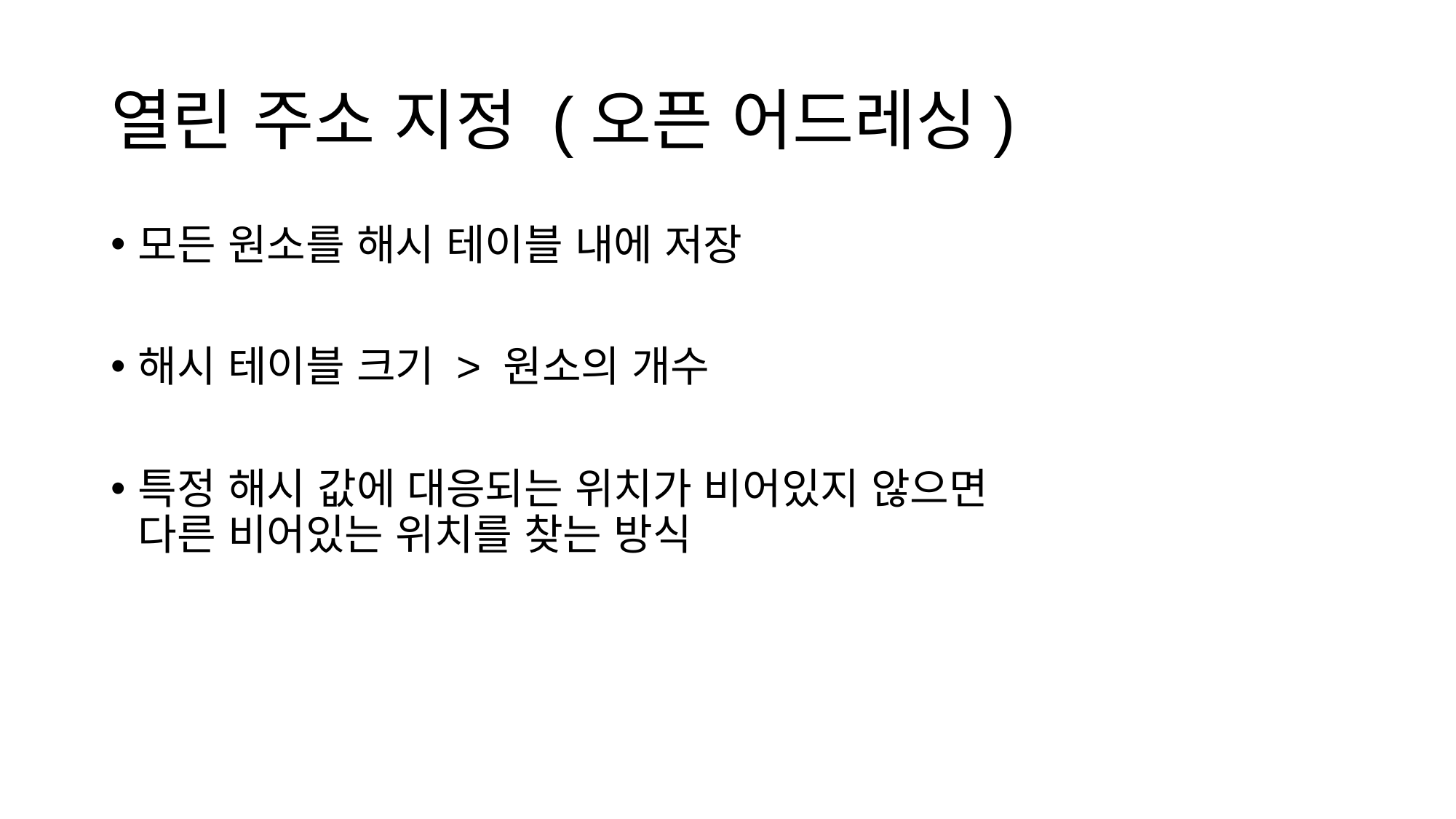

# 열린 주소 지정 (오픈 어드레싱)
모든 원소를 해시 테이블 내에 저장

해시 테이블 크기 > 원소의 개수

특정 해시 값에 대응되는 위치가 비어있지 않으면
다른 비어있는 위치를 찾는 방식